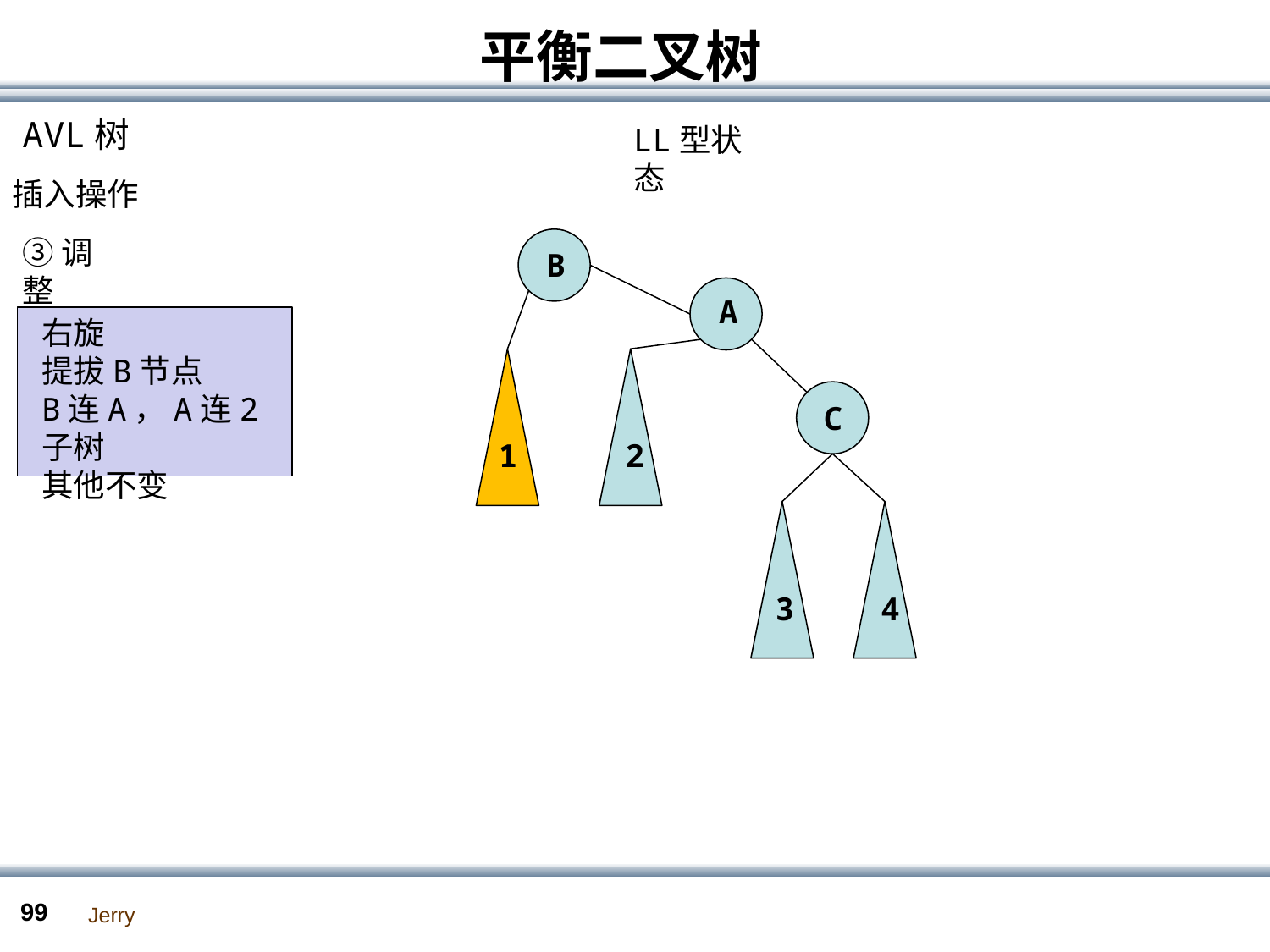

# 平衡二叉树
AVL树
LL型状态
插入操作
③调整

B

A

右旋
提拔B节点
B连A，A连2子树
其他不变

C
1
2

3
4